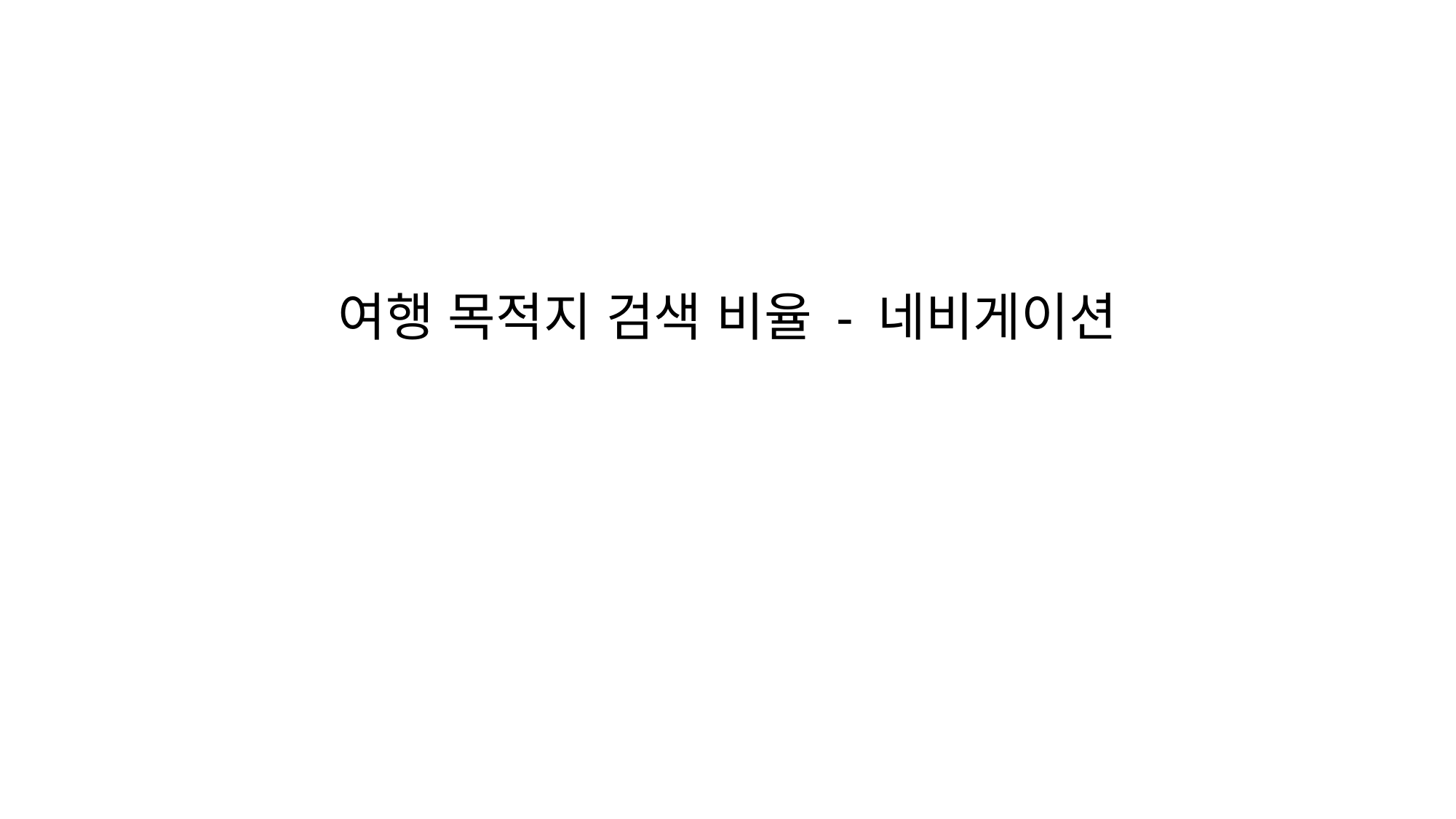

# 여행 목적지 검색 비율 - 네비게이션